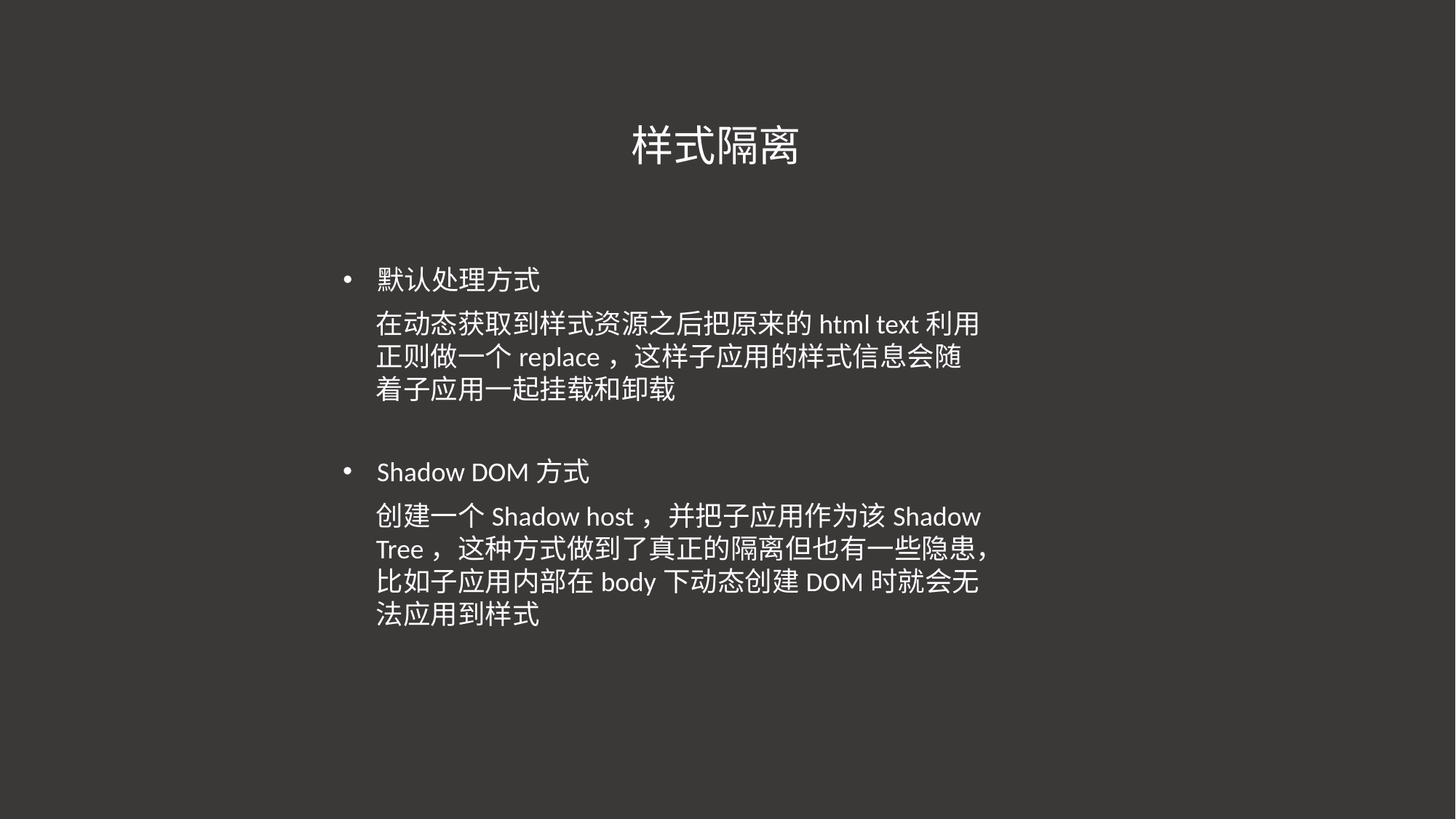

样式隔离
默认处理方式
在动态获取到样式资源之后把原来的html text利用正则做一个replace，这样子应用的样式信息会随着子应用一起挂载和卸载
Shadow DOM方式
创建一个Shadow host，并把子应用作为该Shadow Tree，这种方式做到了真正的隔离但也有一些隐患，比如子应用内部在body下动态创建DOM时就会无法应用到样式